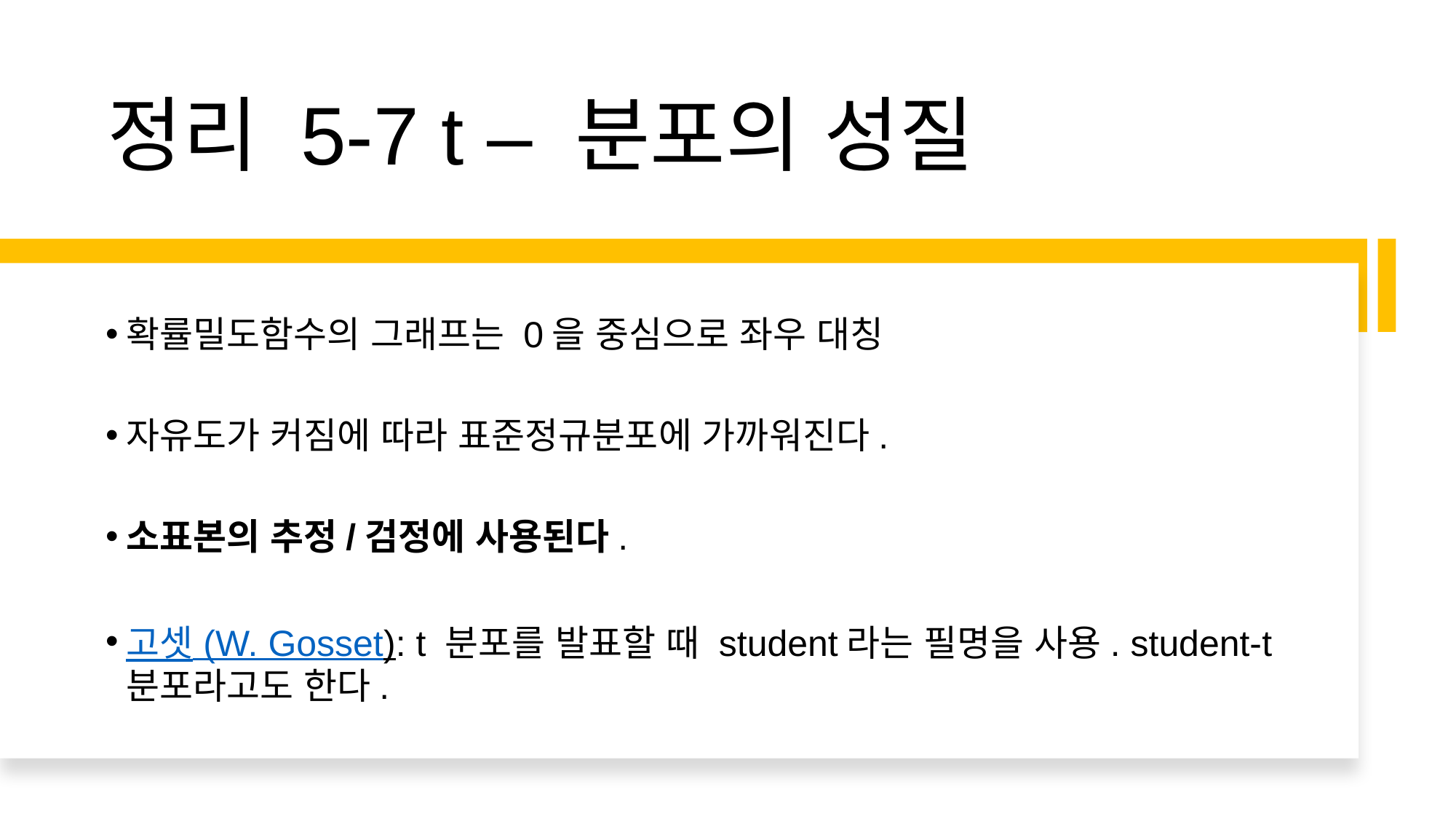

# 정리 5-7 t – 분포의 성질

확률밀도함수의 그래프는 0을 중심으로 좌우 대칭

자유도가 커짐에 따라 표준정규분포에 가까워진다.

소표본의 추정/검정에 사용된다.

고셋 (W. Gosset): t 분포를 발표할 때 student라는 필명을 사용. student-t  분포라고도 한다.